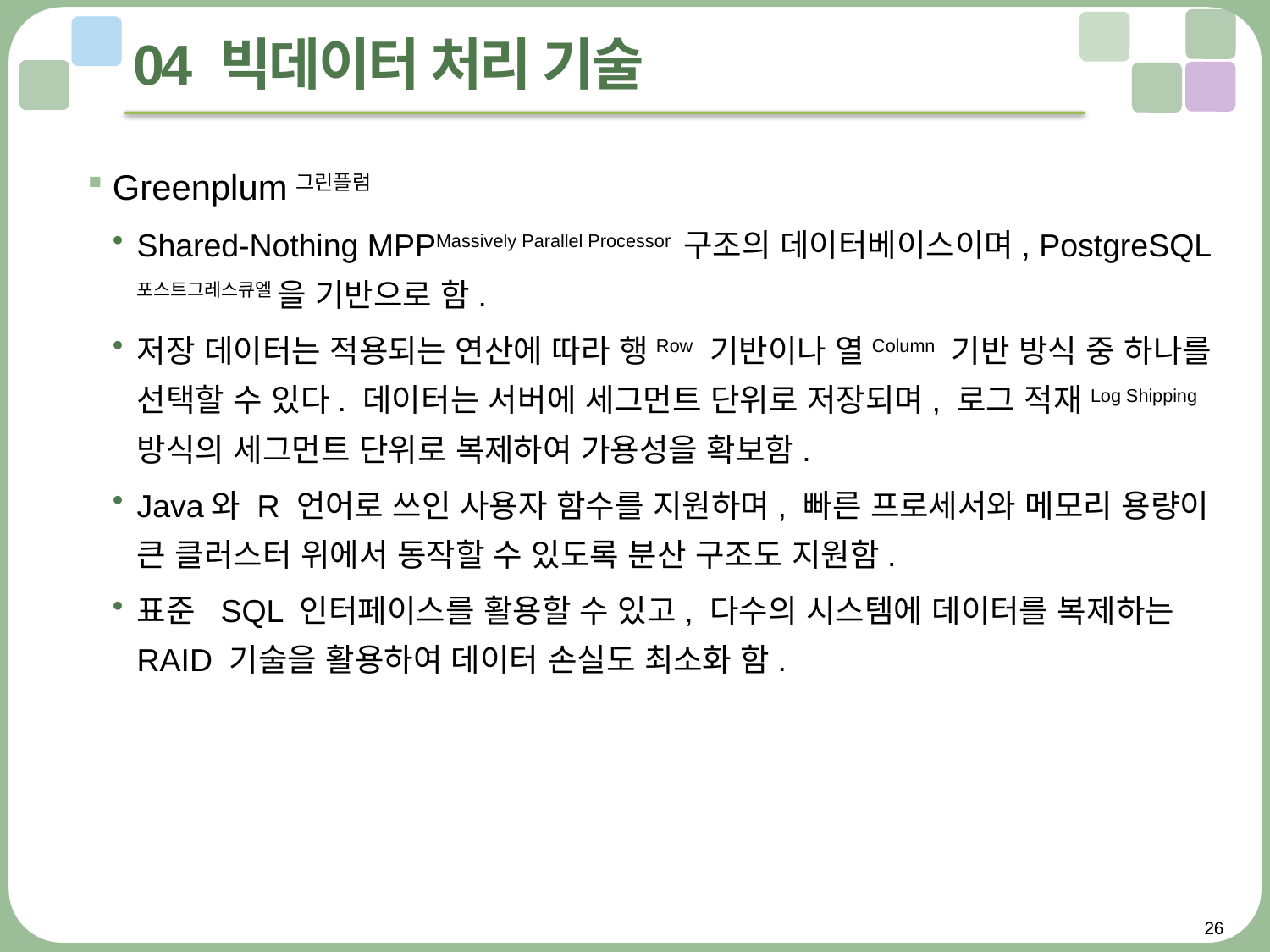

# 04 빅데이터 처리 기술
Greenplum그린플럼
Shared-Nothing MPPMassively Parallel Processor 구조의 데이터베이스이며, PostgreSQL 포스트그레스큐엘 을 기반으로 함.
저장 데이터는 적용되는 연산에 따라 행Row 기반이나 열Column 기반 방식 중 하나를 선택할 수 있다. 데이터는 서버에 세그먼트 단위로 저장되며, 로그 적재Log Shipping 방식의 세그먼트 단위로 복제하여 가용성을 확보함.
Java와 R 언어로 쓰인 사용자 함수를 지원하며, 빠른 프로세서와 메모리 용량이 큰 클러스터 위에서 동작할 수 있도록 분산 구조도 지원함.
표준  SQL 인터페이스를 활용할 수 있고, 다수의 시스템에 데이터를 복제하는 RAID 기술을 활용하여 데이터 손실도 최소화 함.